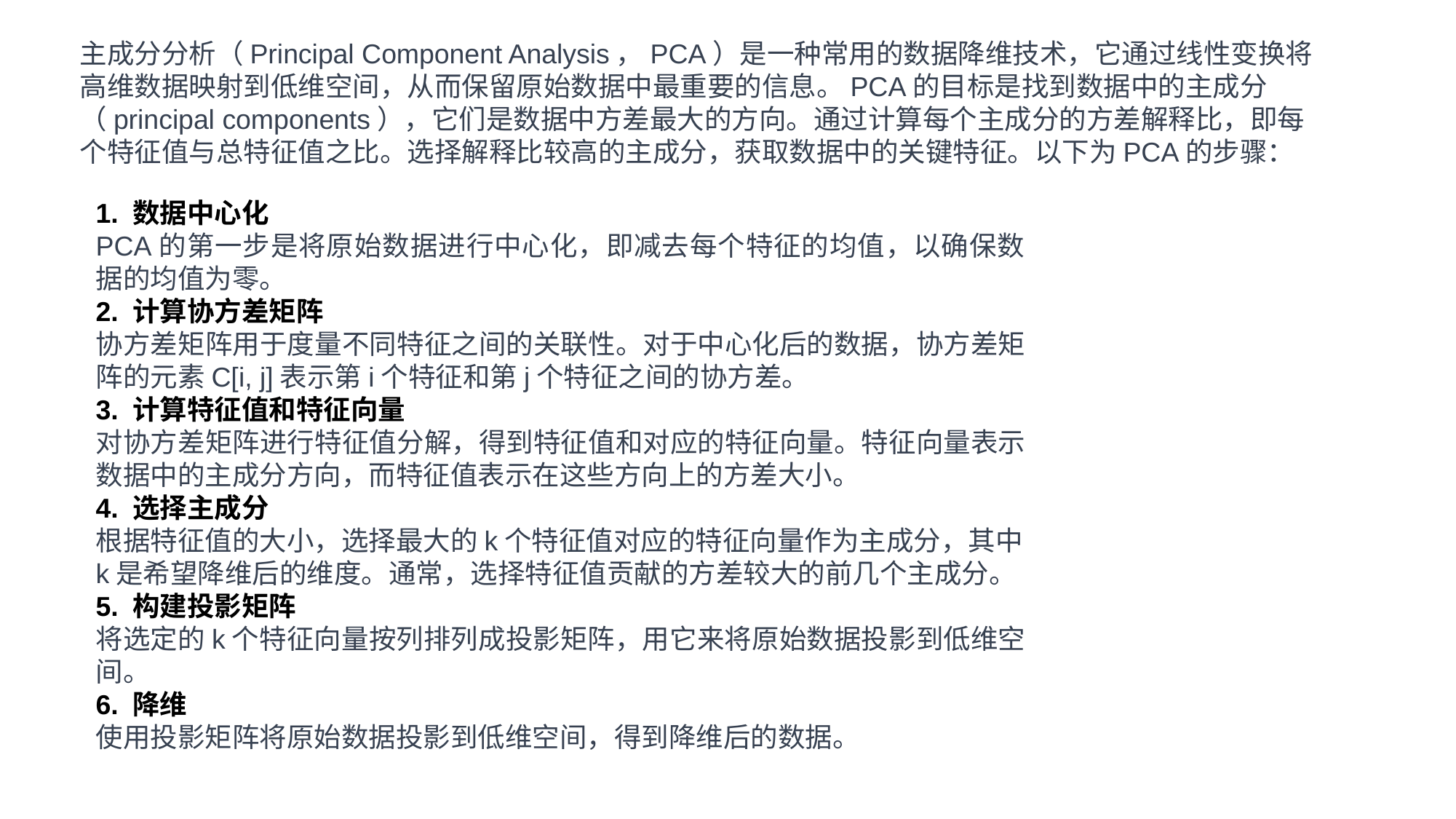

主成分分析（Principal Component Analysis，PCA）是一种常用的数据降维技术，它通过线性变换将高维数据映射到低维空间，从而保留原始数据中最重要的信息。PCA的目标是找到数据中的主成分（principal components），它们是数据中方差最大的方向。通过计算每个主成分的方差解释比，即每个特征值与总特征值之比。选择解释比较高的主成分，获取数据中的关键特征。以下为PCA的步骤：
1. 数据中心化
PCA的第一步是将原始数据进行中心化，即减去每个特征的均值，以确保数据的均值为零。
2. 计算协方差矩阵
协方差矩阵用于度量不同特征之间的关联性。对于中心化后的数据，协方差矩阵的元素C[i, j]表示第i个特征和第j个特征之间的协方差。
3. 计算特征值和特征向量
对协方差矩阵进行特征值分解，得到特征值和对应的特征向量。特征向量表示数据中的主成分方向，而特征值表示在这些方向上的方差大小。
4. 选择主成分
根据特征值的大小，选择最大的k个特征值对应的特征向量作为主成分，其中k是希望降维后的维度。通常，选择特征值贡献的方差较大的前几个主成分。
5. 构建投影矩阵
将选定的k个特征向量按列排列成投影矩阵，用它来将原始数据投影到低维空间。
6. 降维
使用投影矩阵将原始数据投影到低维空间，得到降维后的数据。